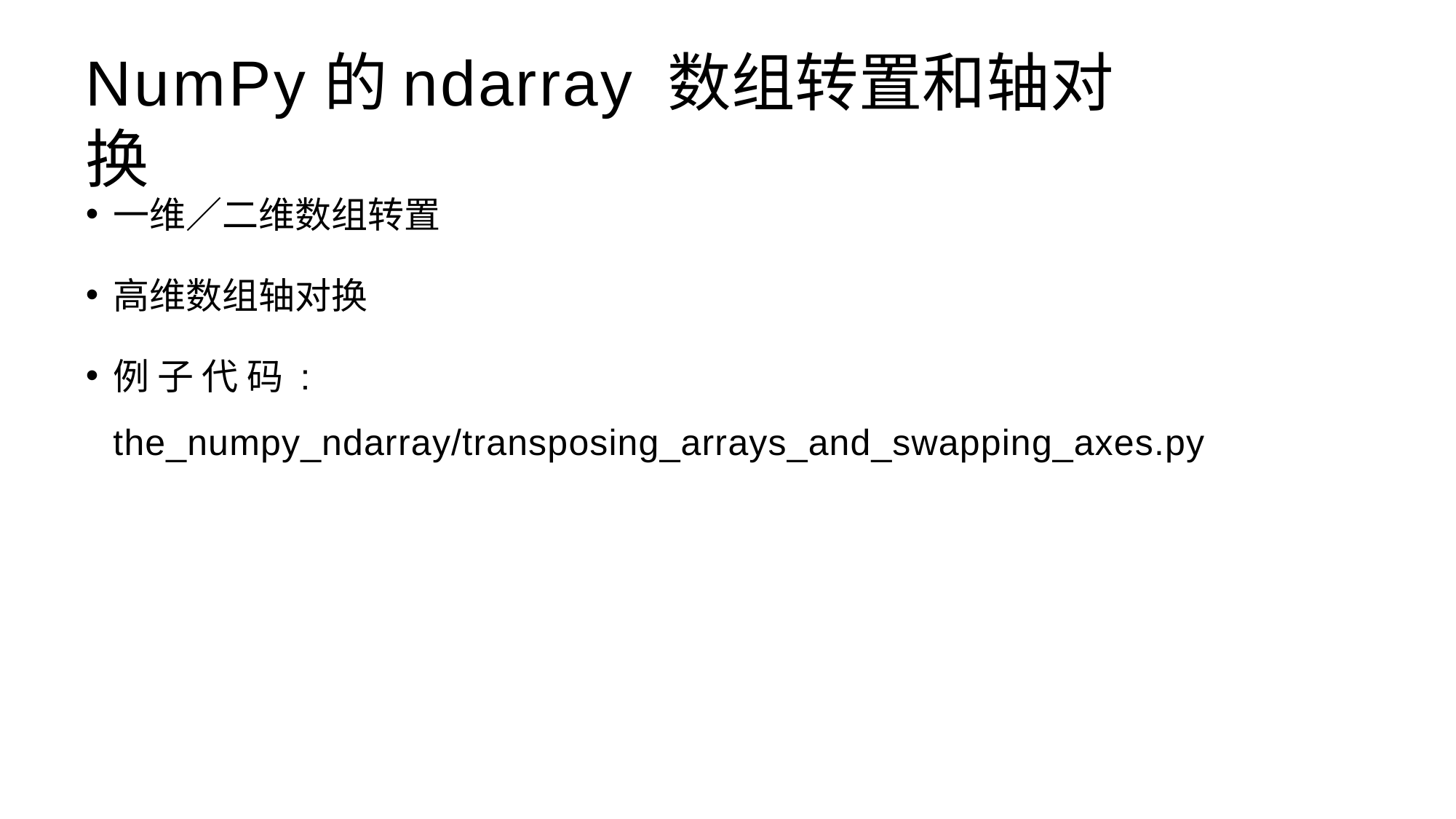

# NumPy的ndarray 数组转置和轴对换
一维／二维数组转置
高维数组轴对换
例 子 代 码 :  the_numpy_ndarray/transposing_arrays_and_swapping_axes.py